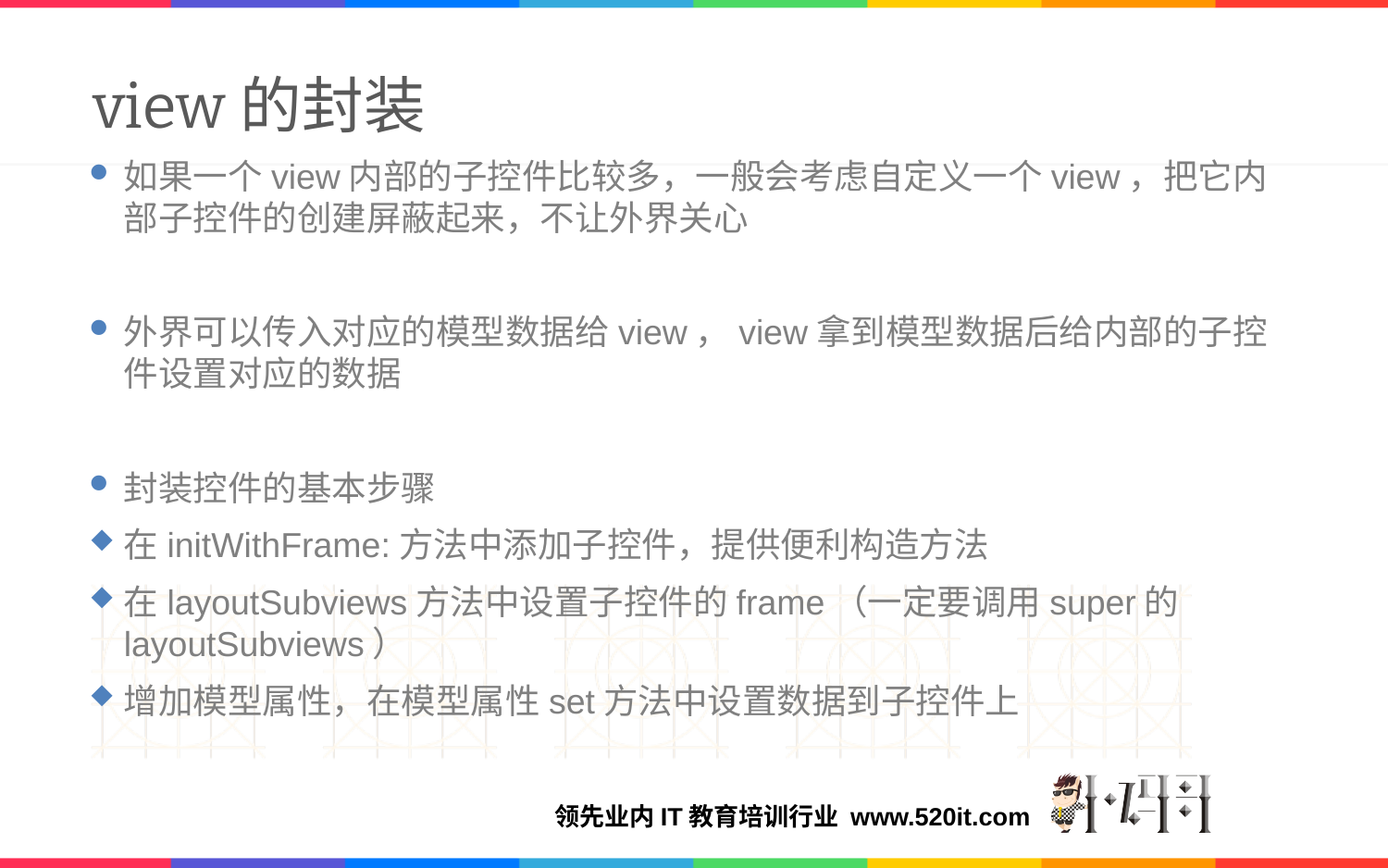

# view的封装
如果一个view内部的子控件比较多，一般会考虑自定义一个view，把它内部子控件的创建屏蔽起来，不让外界关心

外界可以传入对应的模型数据给view，view拿到模型数据后给内部的子控件设置对应的数据

封装控件的基本步骤
在initWithFrame:方法中添加子控件，提供便利构造方法
在layoutSubviews方法中设置子控件的frame（一定要调用super的layoutSubviews）
增加模型属性，在模型属性set方法中设置数据到子控件上